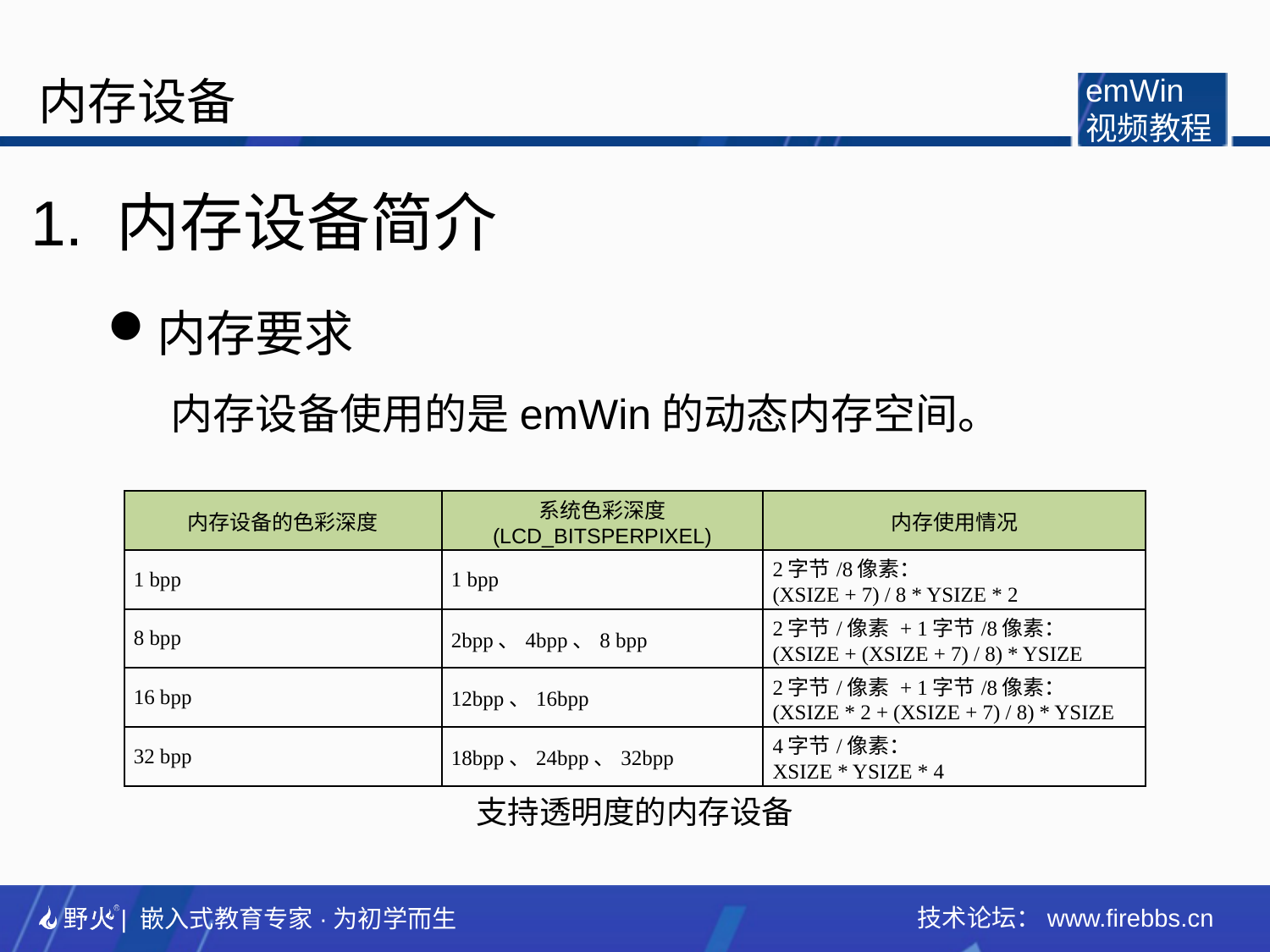

内存设备
emWin
视频教程
1. 内存设备简介
内存要求
内存设备使用的是emWin的动态内存空间。
| 内存设备的色彩深度 | 系统色彩深度 (LCD\_BITSPERPIXEL) | 内存使用情况 |
| --- | --- | --- |
| 1 bpp | 1 bpp | 2字节/8像素： (XSIZE + 7) / 8 \* YSIZE \* 2 |
| 8 bpp | 2bpp、4bpp、8 bpp | 2字节/像素 + 1字节/8像素： (XSIZE + (XSIZE + 7) / 8) \* YSIZE |
| 16 bpp | 12bpp、16bpp | 2字节/像素 + 1字节/8像素： (XSIZE \* 2 + (XSIZE + 7) / 8) \* YSIZE |
| 32 bpp | 18bpp、24bpp、32bpp | 4字节/像素： XSIZE \* YSIZE \* 4 |
支持透明度的内存设备